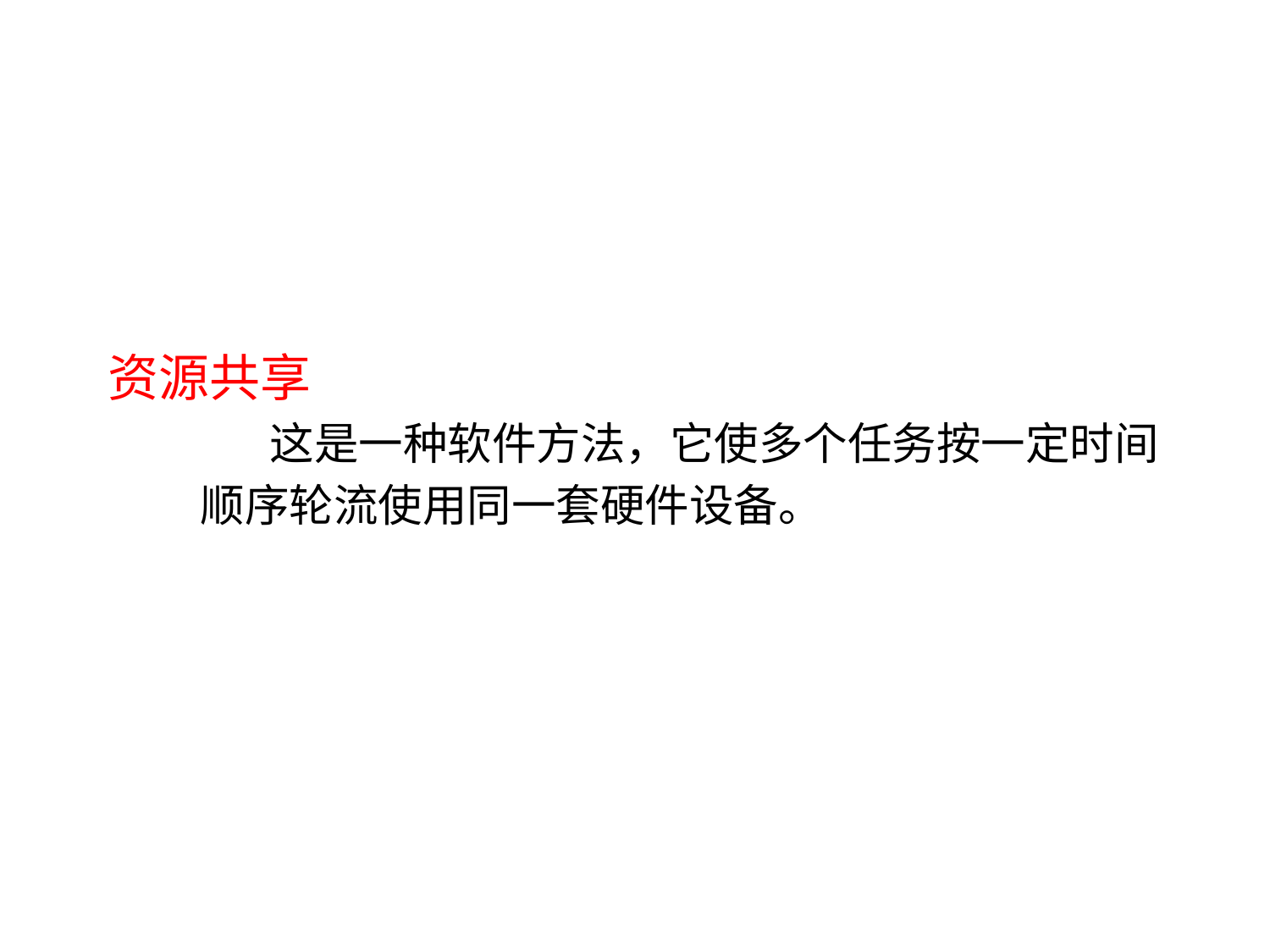

资源共享
      这是一种软件方法，它使多个任务按一定时间
顺序轮流使用同一套硬件设备。